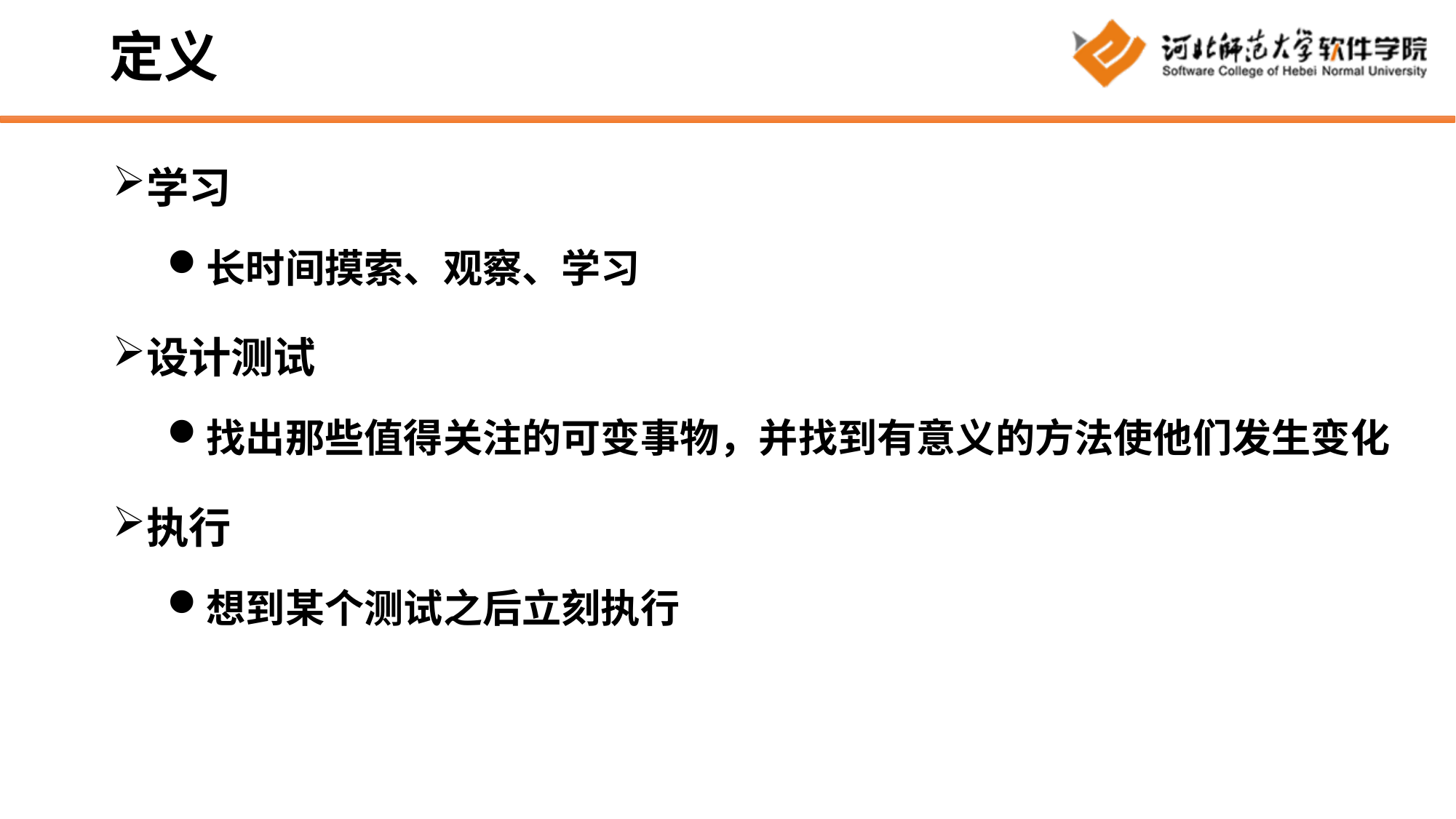

# 定义
学习
长时间摸索、观察、学习
设计测试
找出那些值得关注的可变事物，并找到有意义的方法使他们发生变化
执行
想到某个测试之后立刻执行